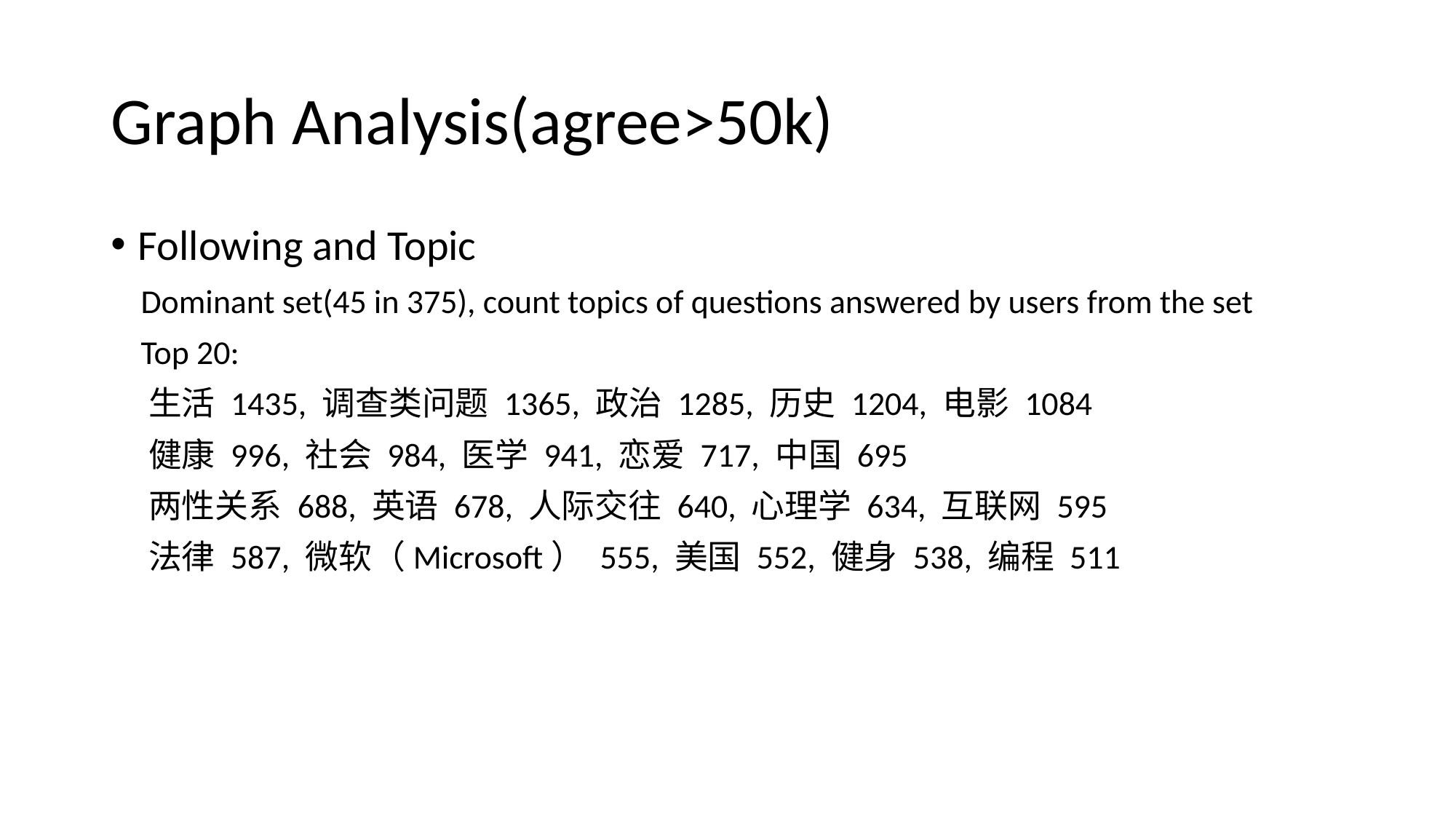

# Graph Analysis(agree>50k)
Following and Topic
    Dominant set(45 in 375), count topics of questions answered by users from the set
    Top 20:
    生活 1435, 调查类问题 1365, 政治 1285, 历史 1204, 电影 1084
    健康 996, 社会 984, 医学 941, 恋爱 717, 中国 695
    两性关系 688, 英语 678, 人际交往 640, 心理学 634, 互联网 595
    法律 587, 微软（Microsoft） 555, 美国 552, 健身 538, 编程 511